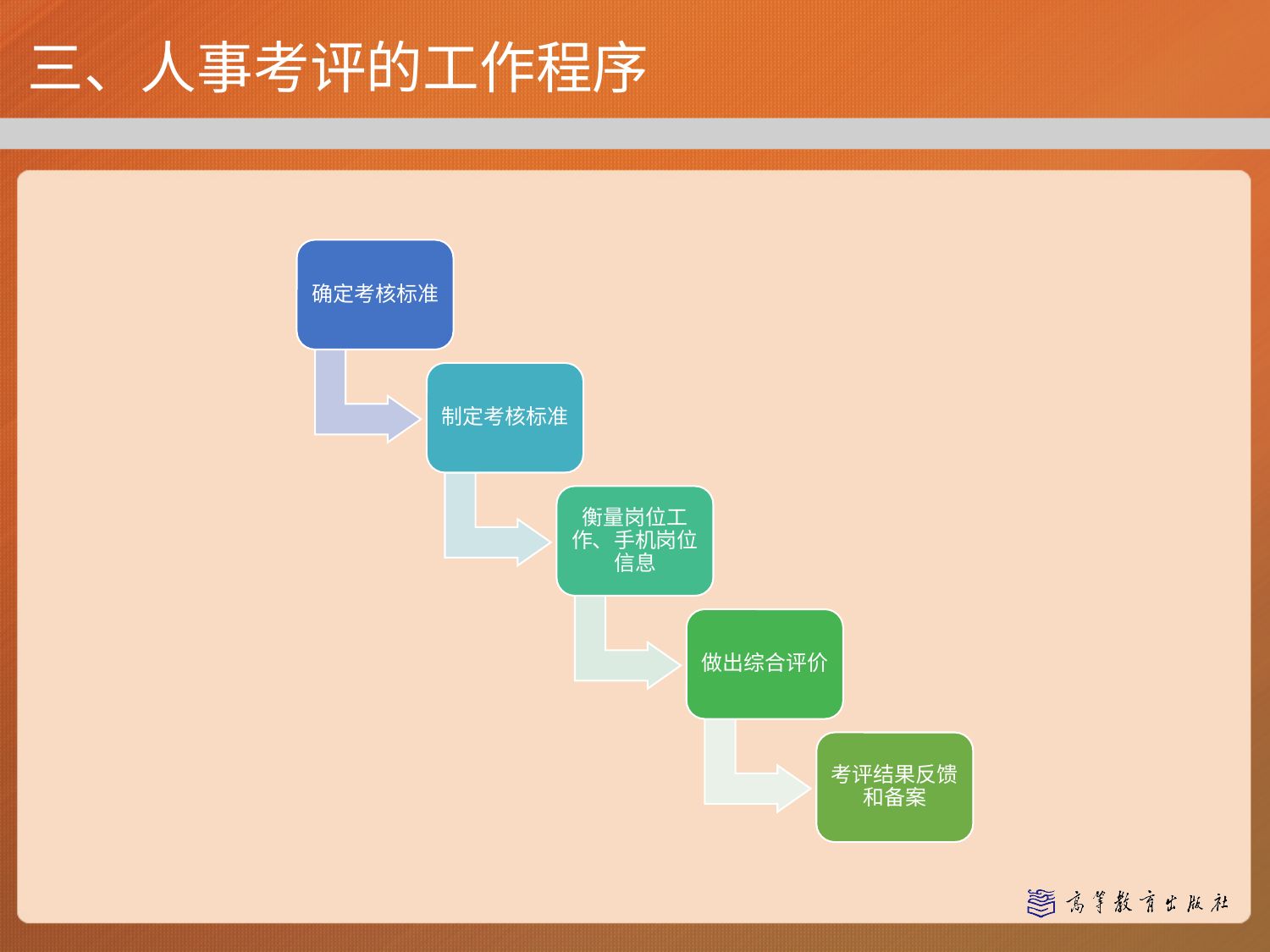

三、人事考评的工作程序
确定考核标准
制定考核标准
衡量岗位工作、手机岗位信息
做出综合评价
考评结果反馈和备案